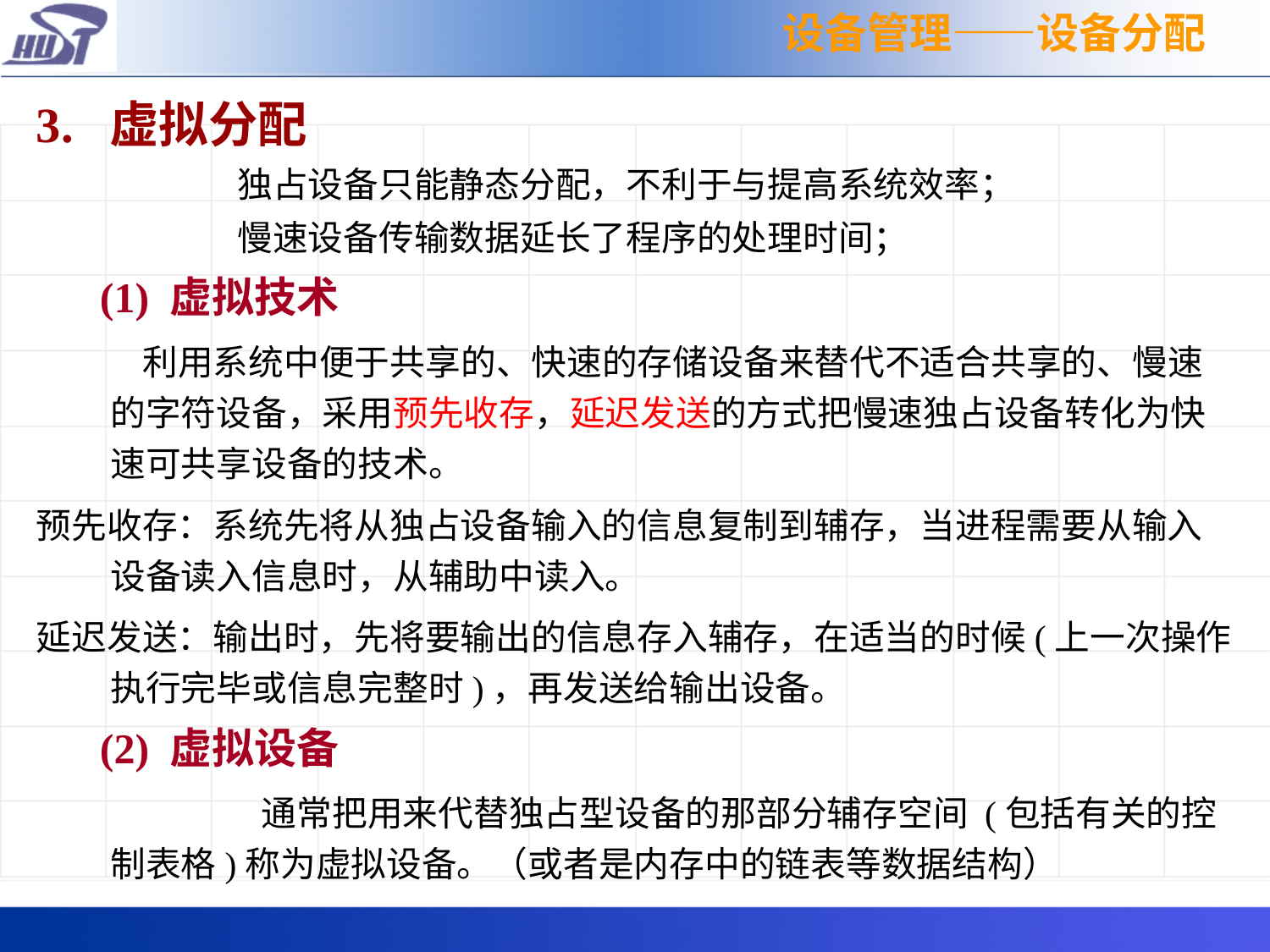

设备管理——设备分配
3.  虚拟分配
		独占设备只能静态分配，不利于与提高系统效率；
		慢速设备传输数据延长了程序的处理时间；
      (1) 虚拟技术
             利用系统中便于共享的、快速的存储设备来替代不适合共享的、慢速的字符设备，采用预先收存，延迟发送的方式把慢速独占设备转化为快速可共享设备的技术。
预先收存：系统先将从独占设备输入的信息复制到辅存，当进程需要从输入设备读入信息时，从辅助中读入。
延迟发送：输出时，先将要输出的信息存入辅存，在适当的时候(上一次操作执行完毕或信息完整时)，再发送给输出设备。
      (2) 虚拟设备
		  通常把用来代替独占型设备的那部分辅存空间 (包括有关的控制表格)称为虚拟设备。（或者是内存中的链表等数据结构）